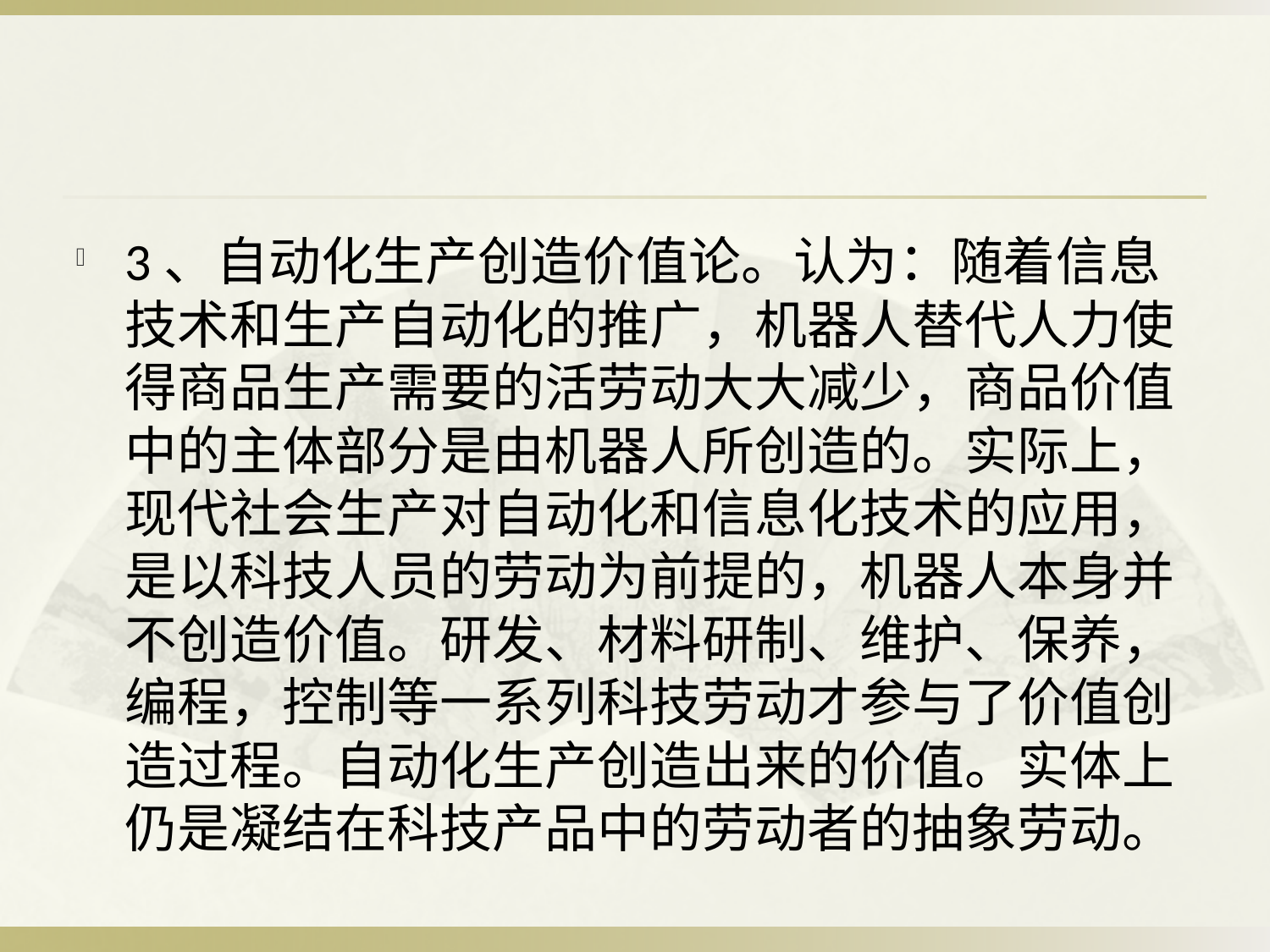

#
3、自动化生产创造价值论。认为：随着信息技术和生产自动化的推广，机器人替代人力使得商品生产需要的活劳动大大减少，商品价值中的主体部分是由机器人所创造的。实际上，现代社会生产对自动化和信息化技术的应用，是以科技人员的劳动为前提的，机器人本身并不创造价值。研发、材料研制、维护、保养，编程，控制等一系列科技劳动才参与了价值创造过程。自动化生产创造出来的价值。实体上仍是凝结在科技产品中的劳动者的抽象劳动。